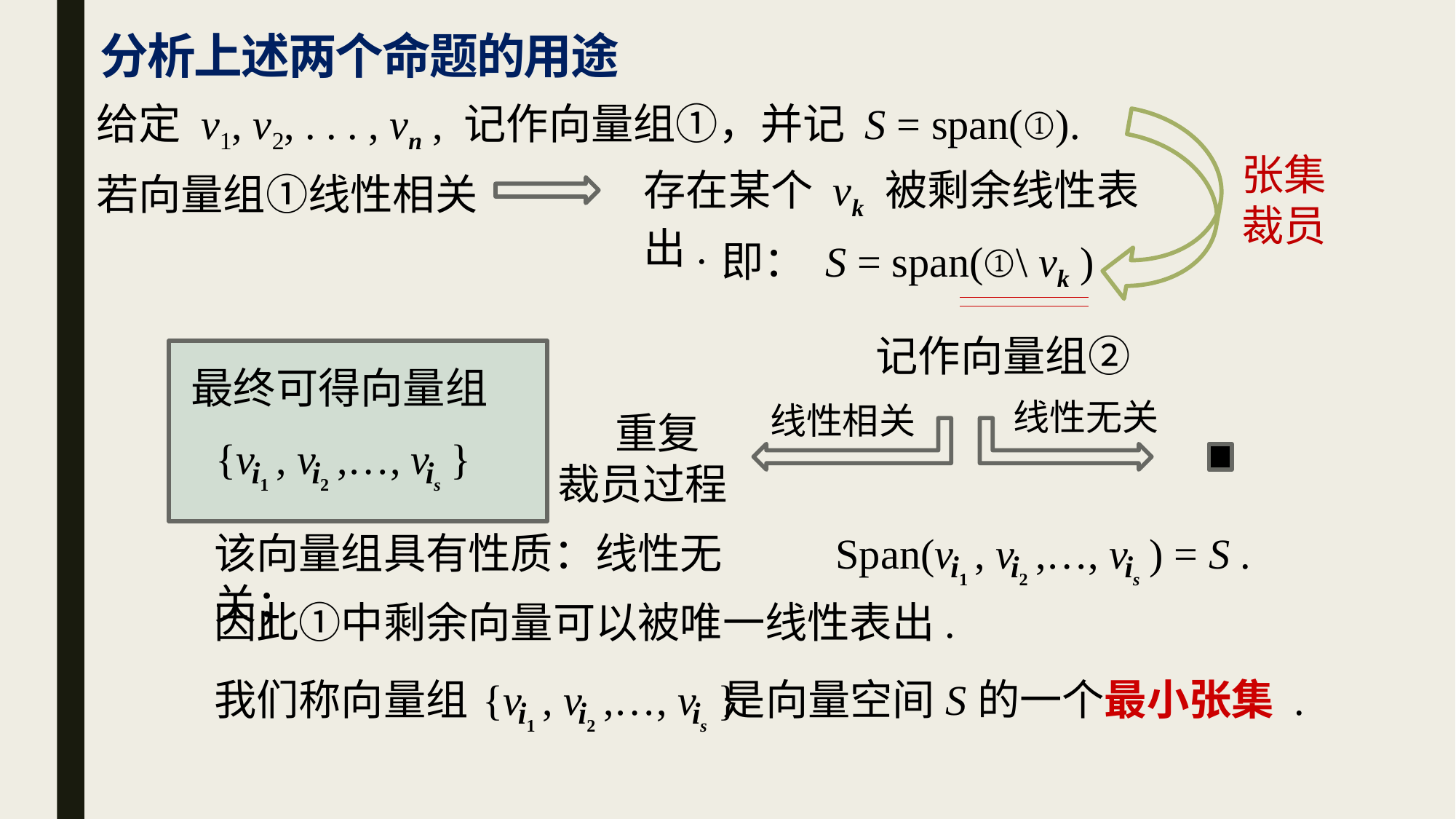

分析上述两个命题的用途
给定 v1, v2, . . . , vn , 记作向量组①，并记 S = span(①).

张集
裁员
存在某个 vk 被剩余线性表出.

若向量组①线性相关

即： S = span(①\ vk )
记作向量组②

最终可得向量组

线性无关
线性相关
     重复
裁员过程
{v  , v  ,…, v  }

i1
i2
is
该向量组具有性质：线性无关；
Span(v  , v  ,…, v  ) = S .
i1
i2
is
因此①中剩余向量可以被唯一线性表出.
我们称向量组                           是向量空间S的一个最小张集 .
{v  , v  ,…, v  }
i1
i2
is